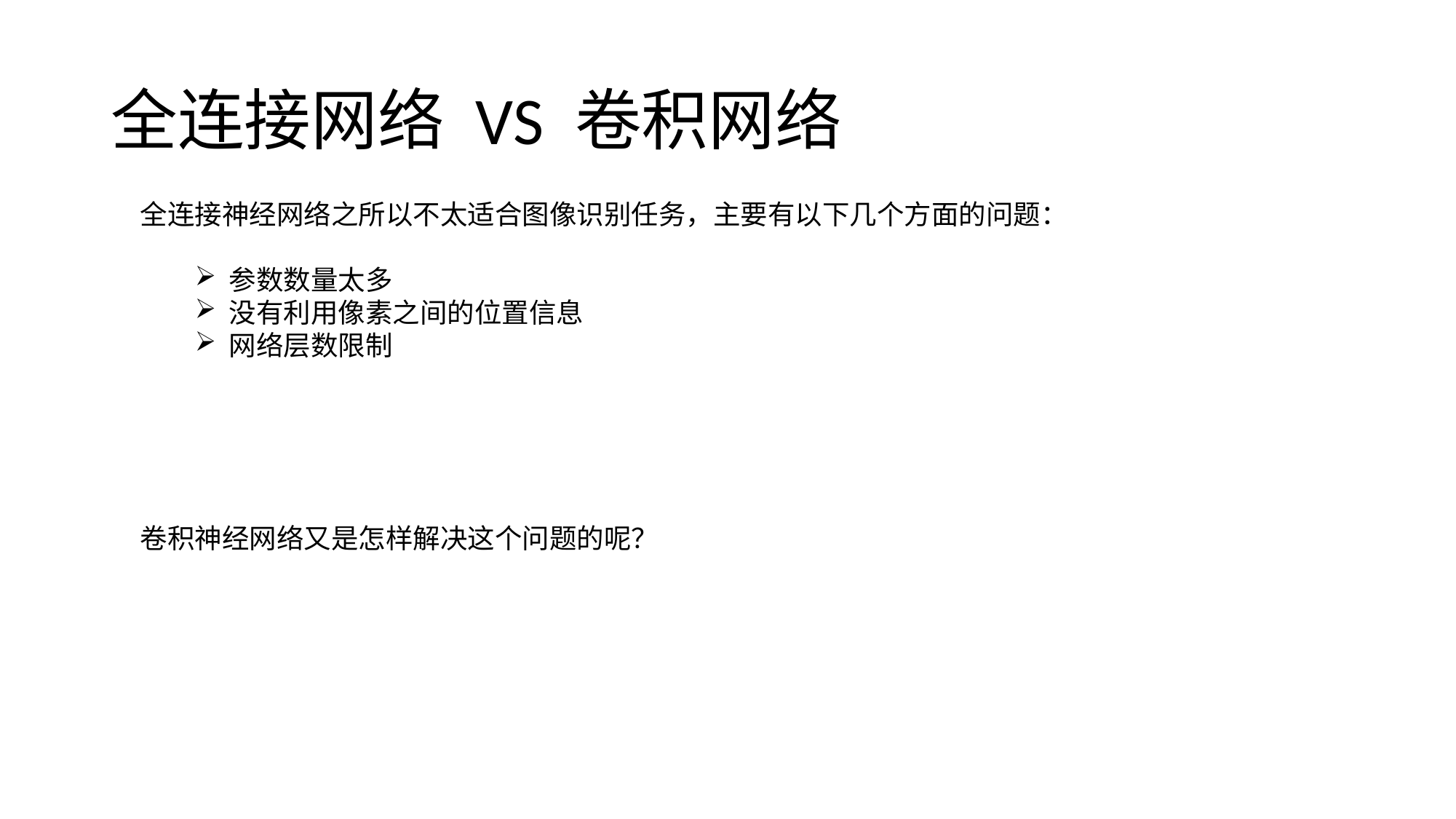

# 全连接网络 VS 卷积网络
全连接神经网络之所以不太适合图像识别任务，主要有以下几个方面的问题：

参数数量太多
没有利用像素之间的位置信息
网络层数限制

卷积神经网络又是怎样解决这个问题的呢？